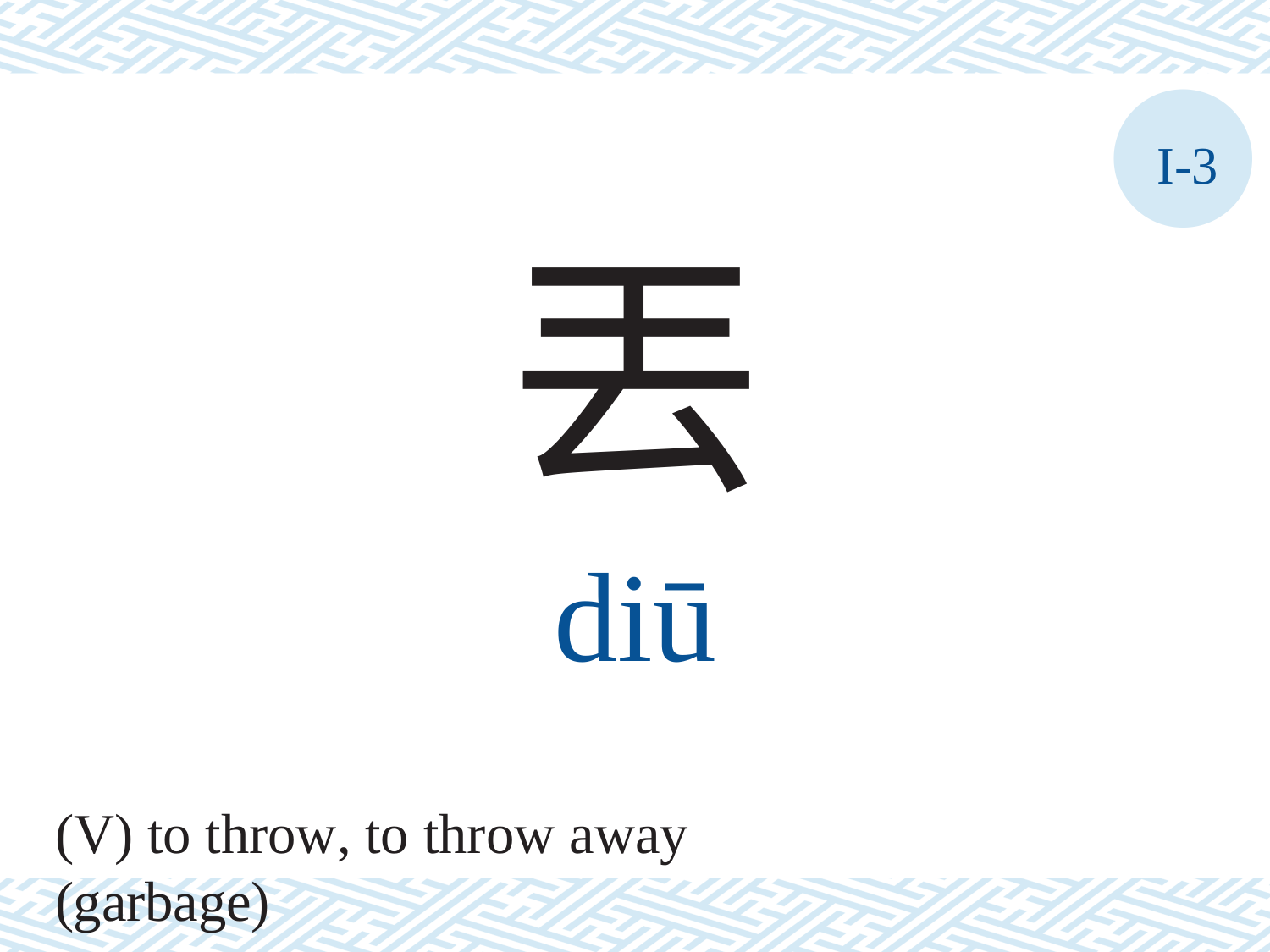

I-3
丟
diū
(V) to throw, to throw away (garbage)